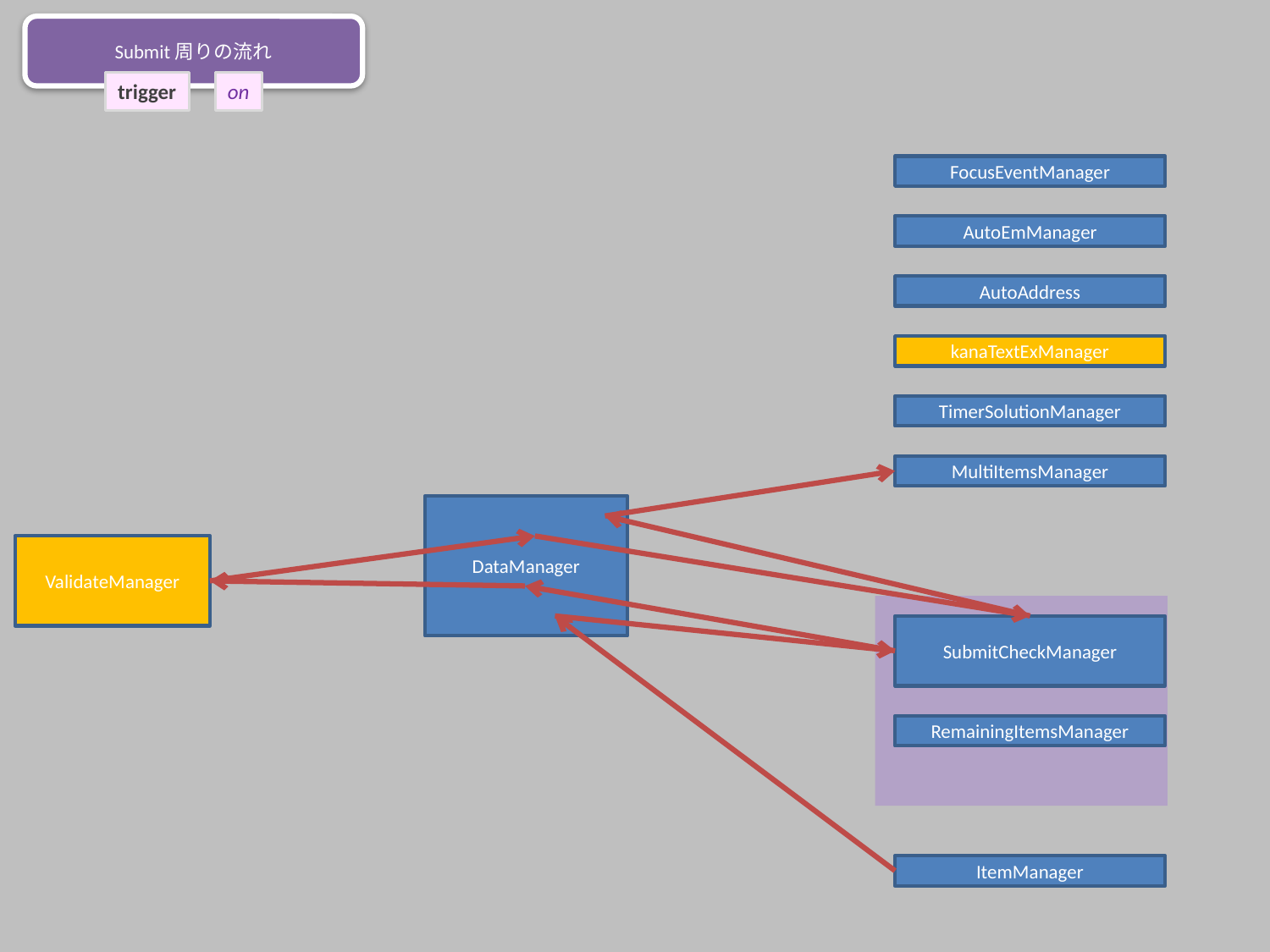

Submit周りの流れ
trigger
on
FocusEventManager
AutoEmManager
AutoAddress
kanaTextExManager
TimerSolutionManager
MultiItemsManager
DataManager
ValidateManager

SubmitCheckManager
RemainingItemsManager
ItemManager